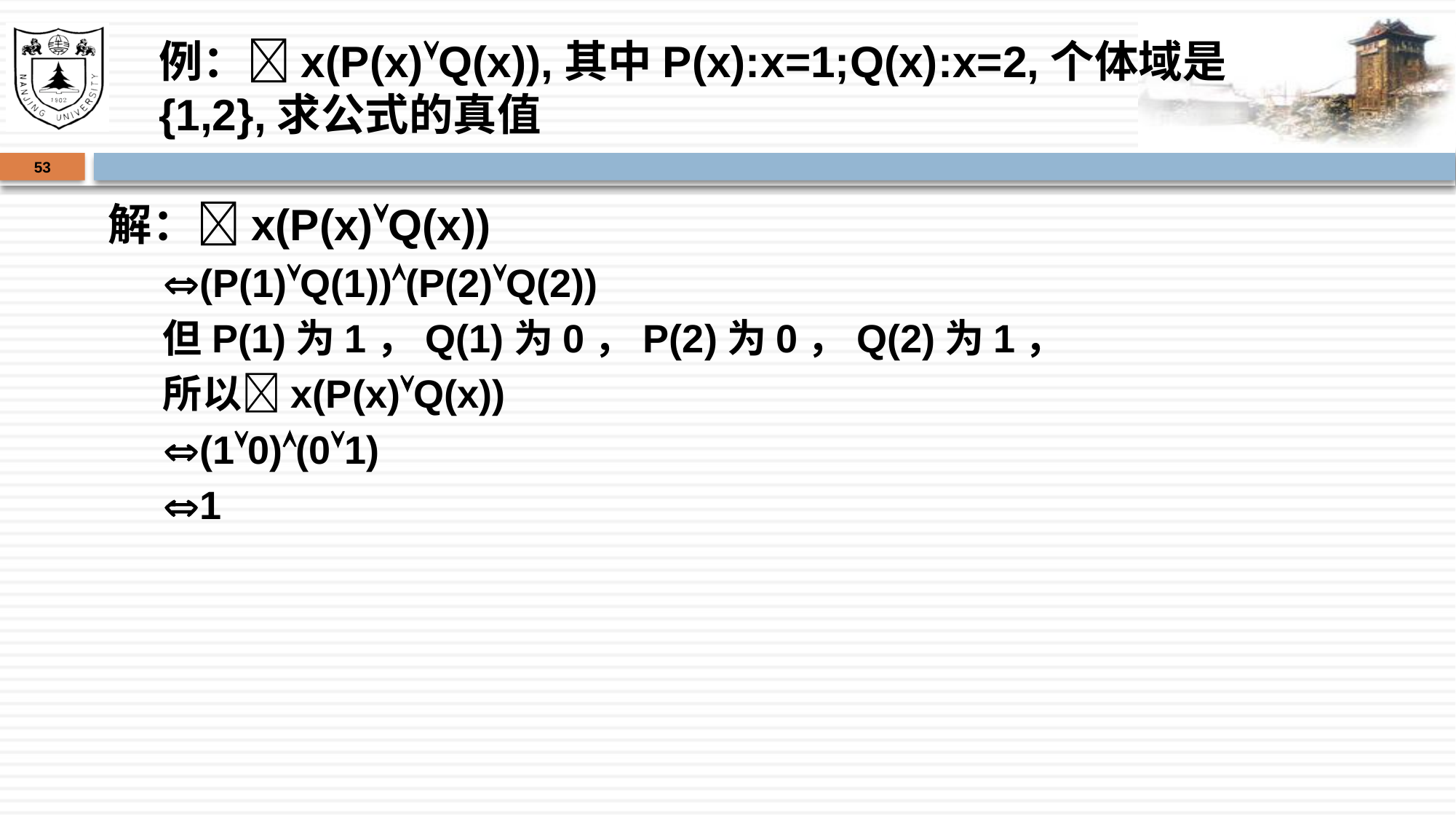

# 例：∀x(P(x)∨Q(x)),其中P(x):x=1;Q(x):x=2,个体域是{1,2},求公式的真值
53
解：∀x(P(x)∨Q(x))
⇔(P(1)∨Q(1))∧(P(2)∨Q(2))
但P(1)为1，Q(1)为0，P(2)为0，Q(2)为1，
所以∀x(P(x)∨Q(x))
⇔(1∨0)∧(0∨1)
⇔1